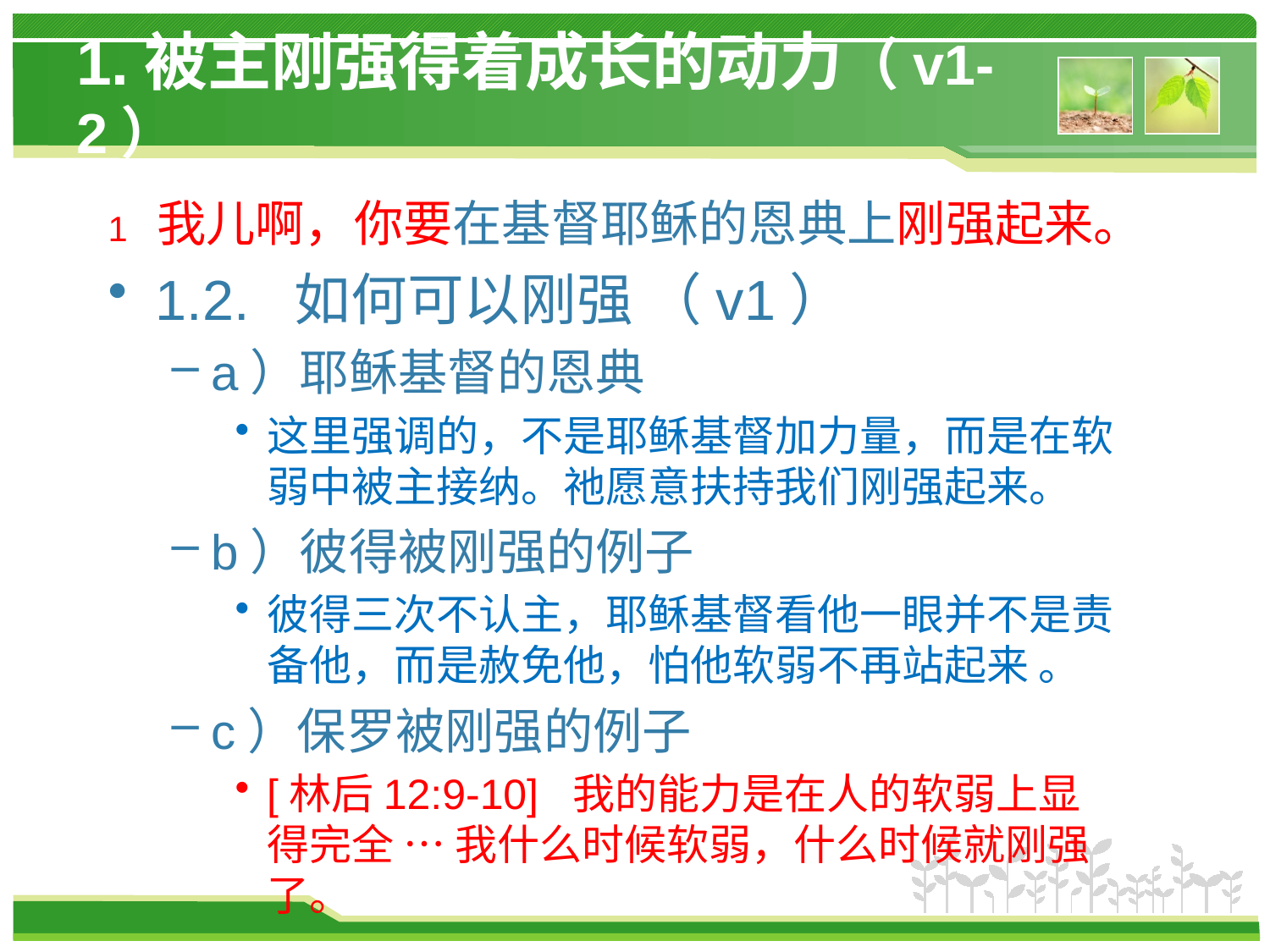

# 1.被主刚强得着成长的动力（v1-2）
1 我儿啊，你要在基督耶稣的恩典上刚强起来。
1.2.  如何可以刚强 （v1）
a）耶稣基督的恩典
这里强调的，不是耶稣基督加力量，而是在软弱中被主接纳。祂愿意扶持我们刚强起来。
b）彼得被刚强的例子
彼得三次不认主，耶稣基督看他一眼并不是责备他，而是赦免他，怕他软弱不再站起来 。
c）保罗被刚强的例子
[林后12:9-10]  我的能力是在人的软弱上显得完全 … 我什么时候软弱，什么时候就刚强了。